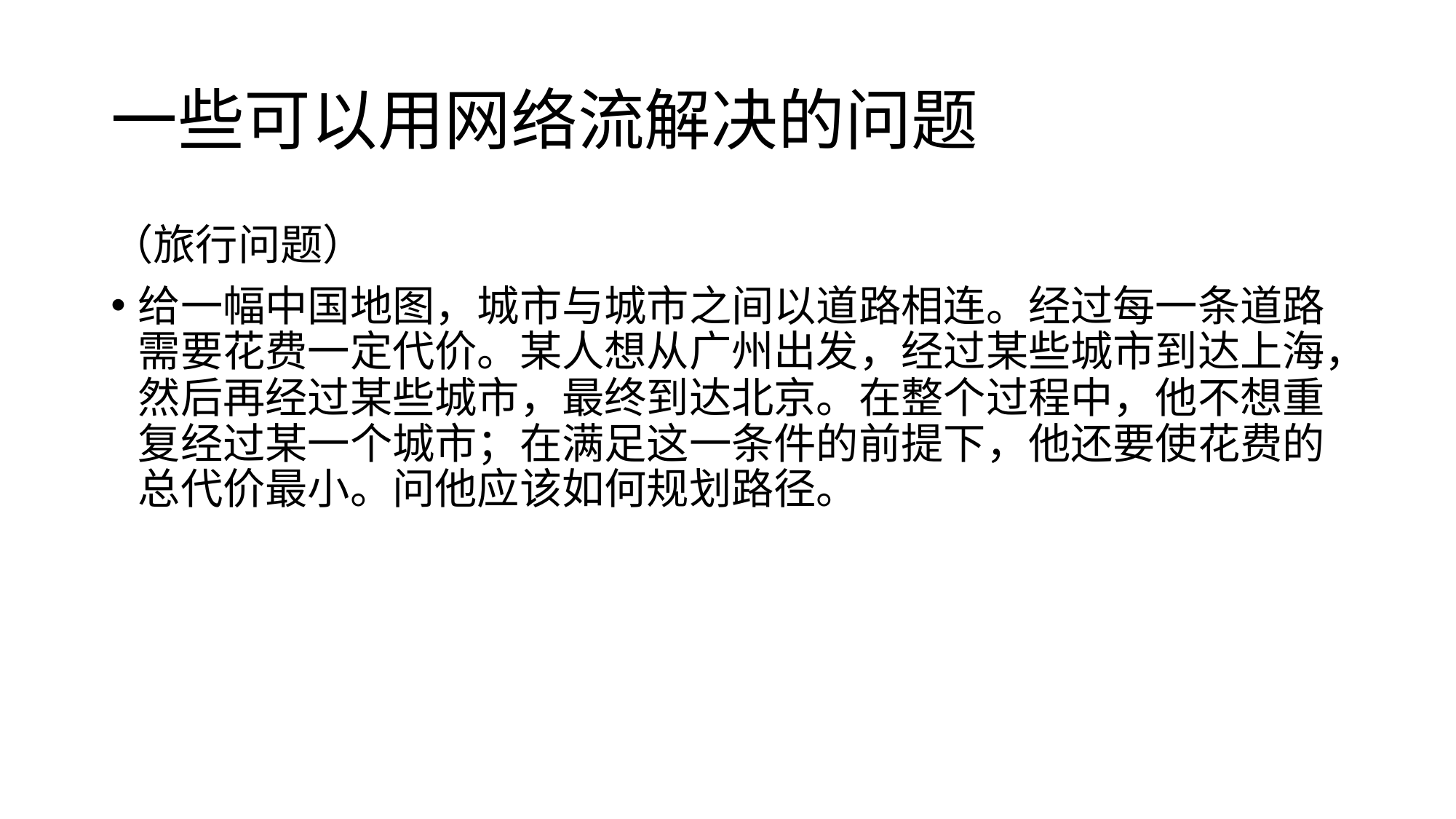

# 一些可以用网络流解决的问题
（旅行问题）
给一幅中国地图，城市与城市之间以道路相连。经过每一条道路需要花费一定代价。某人想从广州出发，经过某些城市到达上海，然后再经过某些城市，最终到达北京。在整个过程中，他不想重复经过某一个城市；在满足这一条件的前提下，他还要使花费的总代价最小。问他应该如何规划路径。